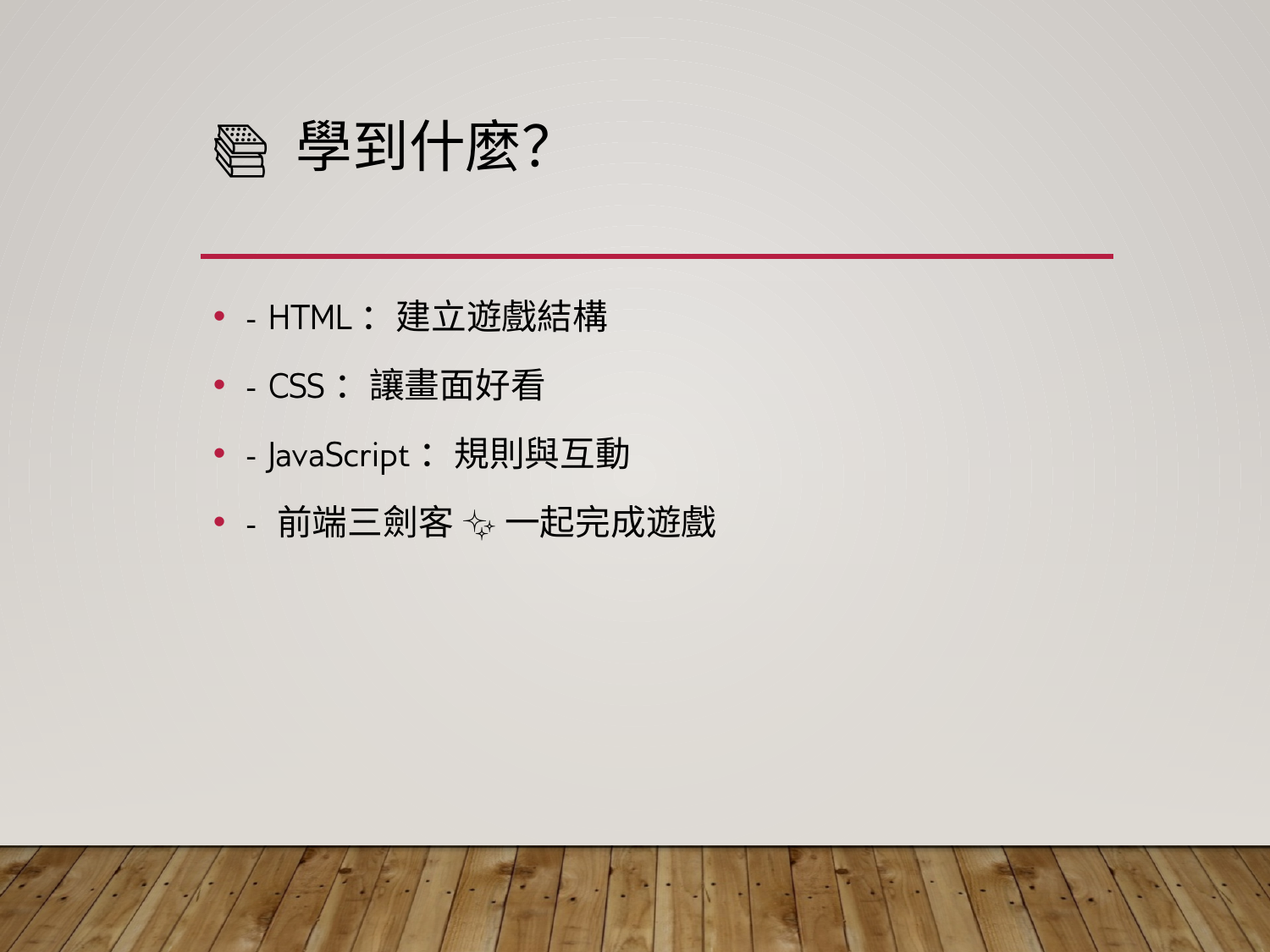

# 📚 學到什麼？
- HTML：建立遊戲結構
- CSS：讓畫面好看
- JavaScript：規則與互動
- 前端三劍客 ✨ 一起完成遊戲